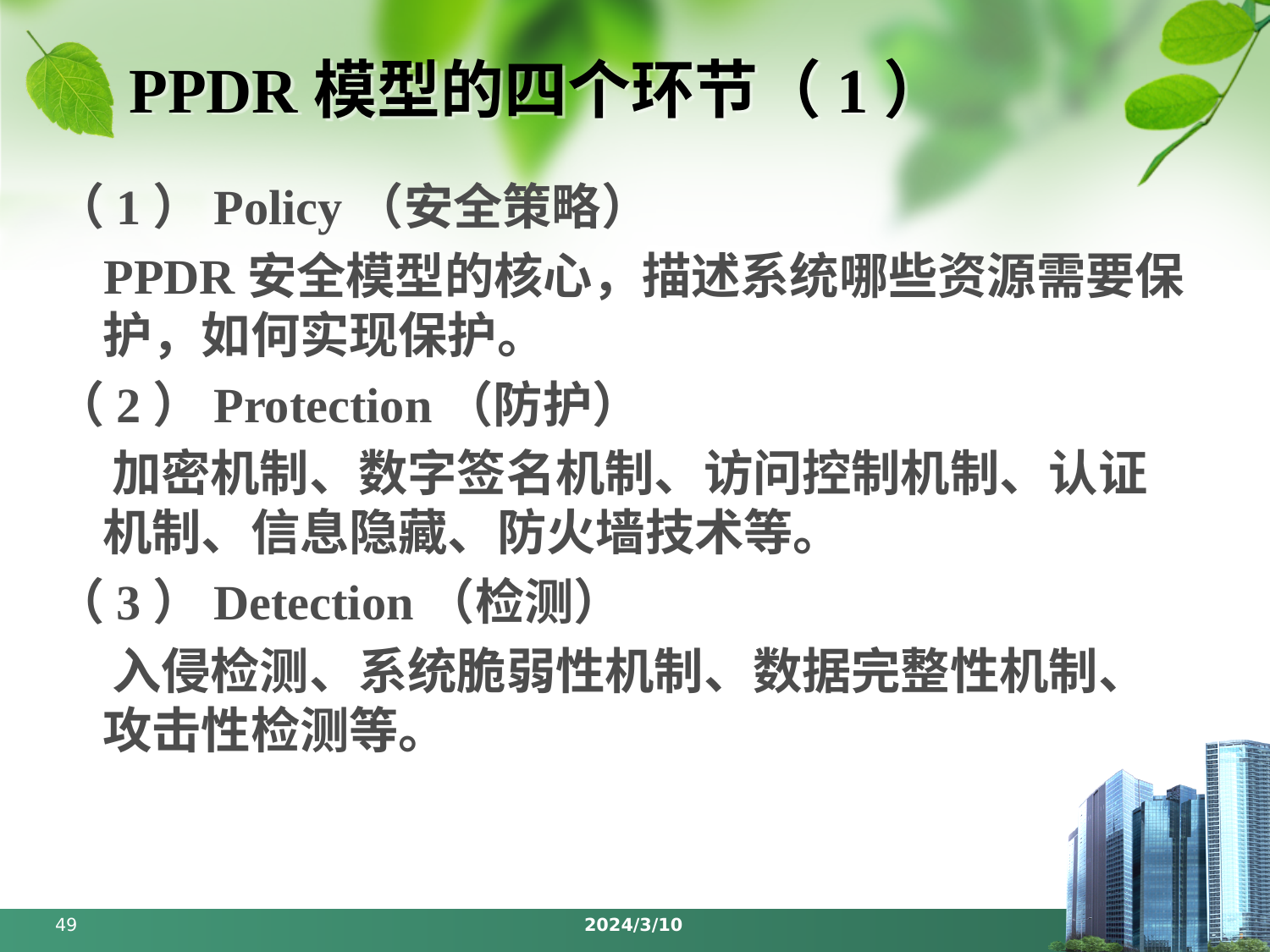

# PPDR模型的四个环节（1）
（1）Policy（安全策略）
    PPDR安全模型的核心，描述系统哪些资源需要保护，如何实现保护。
（2）Protection（防护）
    加密机制、数字签名机制、访问控制机制、认证机制、信息隐藏、防火墙技术等。
（3）Detection（检测）
    入侵检测、系统脆弱性机制、数据完整性机制、攻击性检测等。
49
2024/3/10